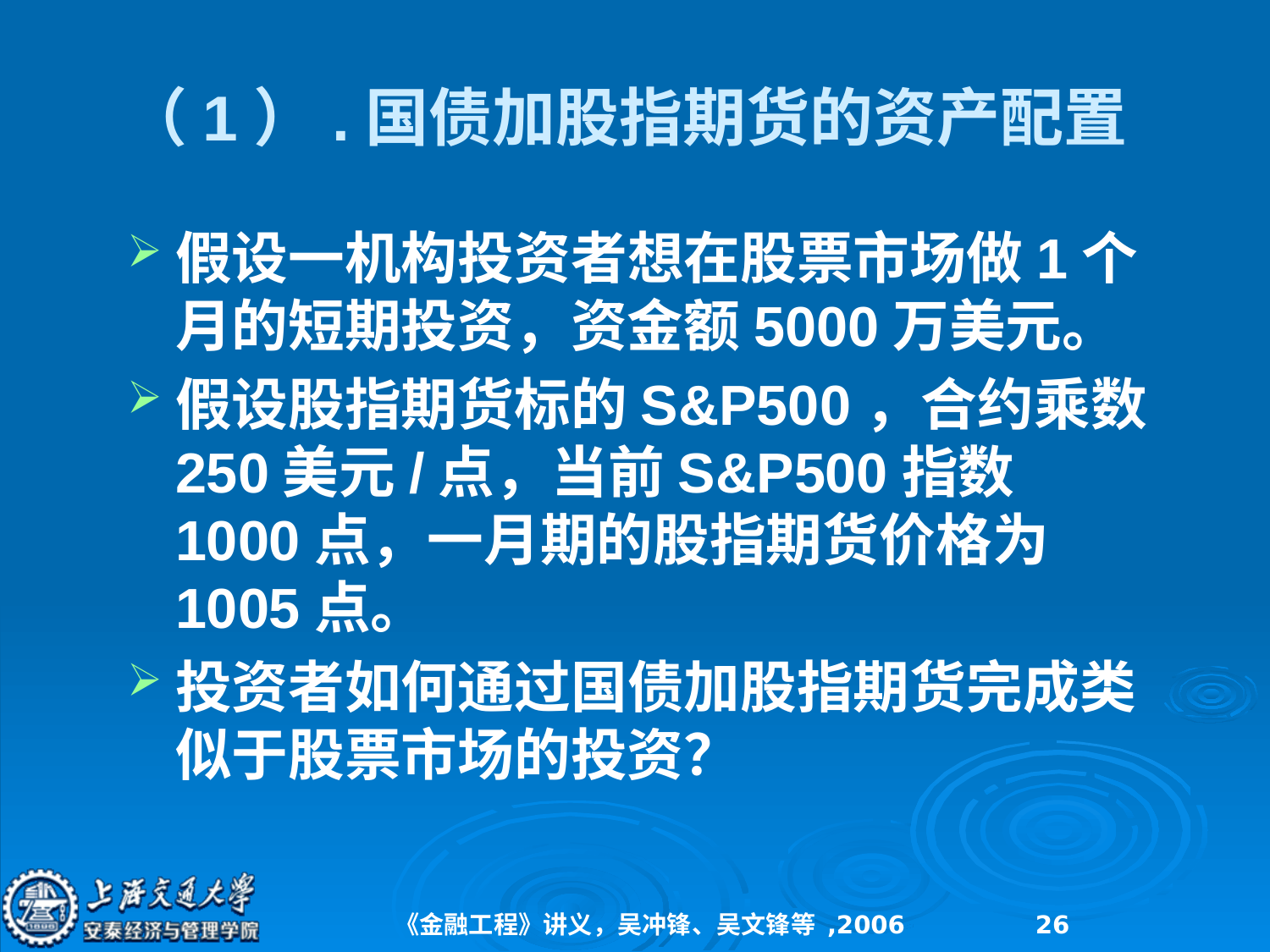

# （1）.国债加股指期货的资产配置
假设一机构投资者想在股票市场做1个月的短期投资，资金额5000万美元。
假设股指期货标的S&P500，合约乘数250美元/点，当前S&P500指数1000点，一月期的股指期货价格为1005点。
投资者如何通过国债加股指期货完成类似于股票市场的投资？